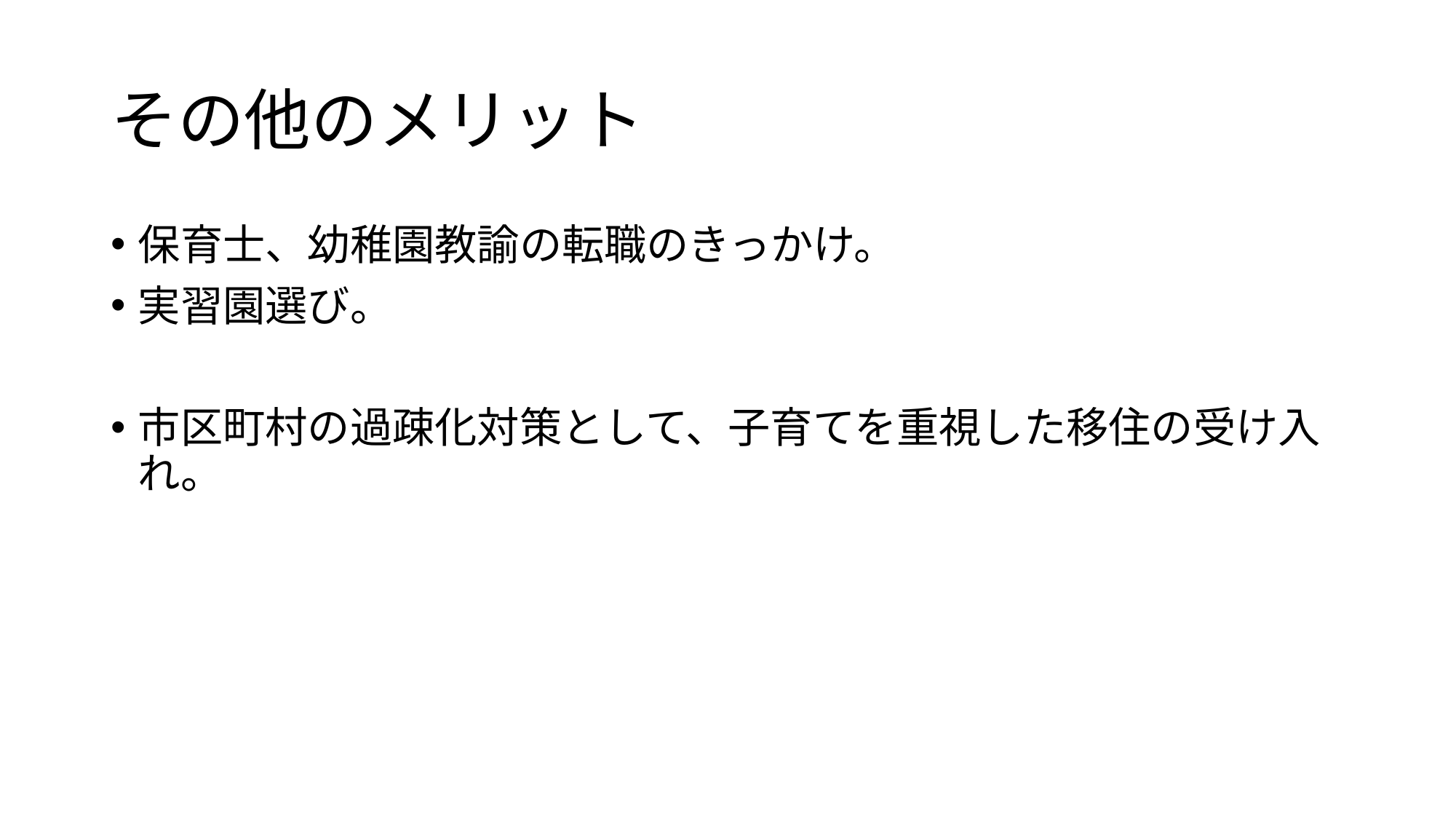

# その他のメリット
保育士、幼稚園教諭の転職のきっかけ。
実習園選び。

市区町村の過疎化対策として、子育てを重視した移住の受け入れ。